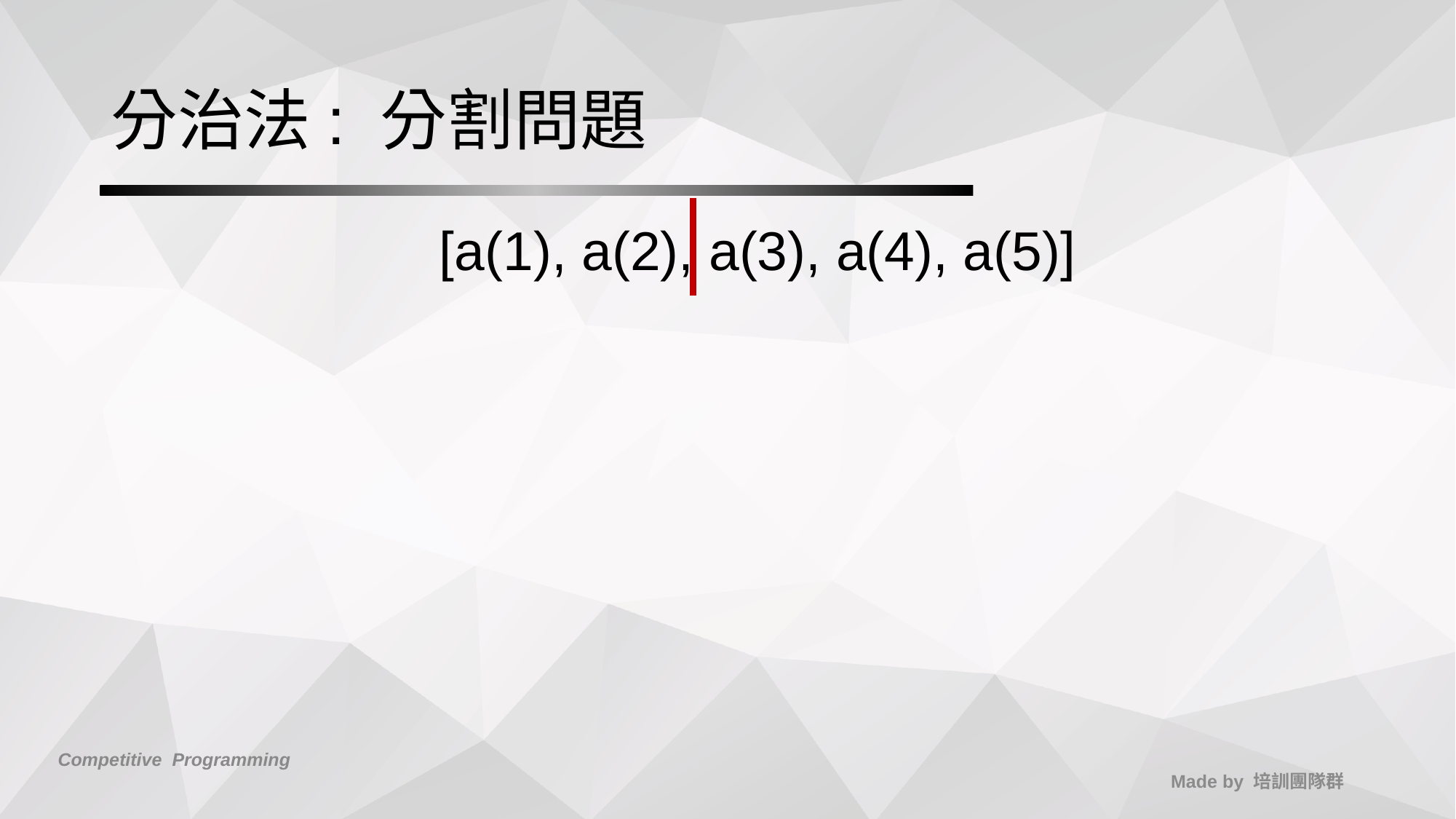

# 分治法: 分割問題
    [a(1), a(2), a(3), a(4), a(5)]